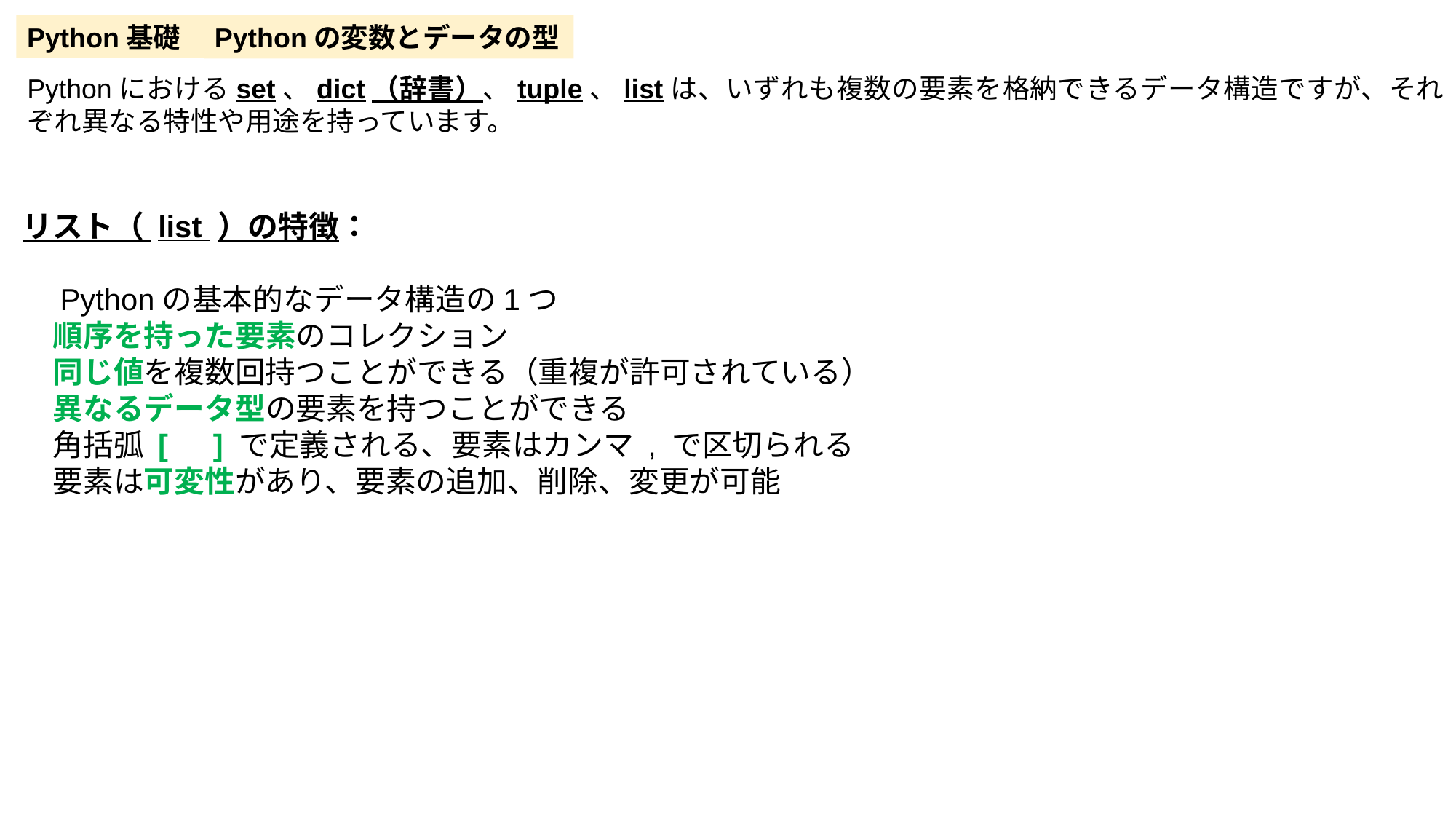

Python基礎
Pythonの変数とデータの型
Pythonにおけるset、dict（辞書）、tuple、listは、いずれも複数の要素を格納できるデータ構造ですが、それぞれ異なる特性や用途を持っています。
リスト（ list ）の特徴：

　Pythonの基本的なデータ構造の1つ
　順序を持った要素のコレクション
　同じ値を複数回持つことができる（重複が許可されている）
　異なるデータ型の要素を持つことができる
　角括弧 [　] で定義される、要素はカンマ , で区切られる
　要素は可変性があり、要素の追加、削除、変更が可能